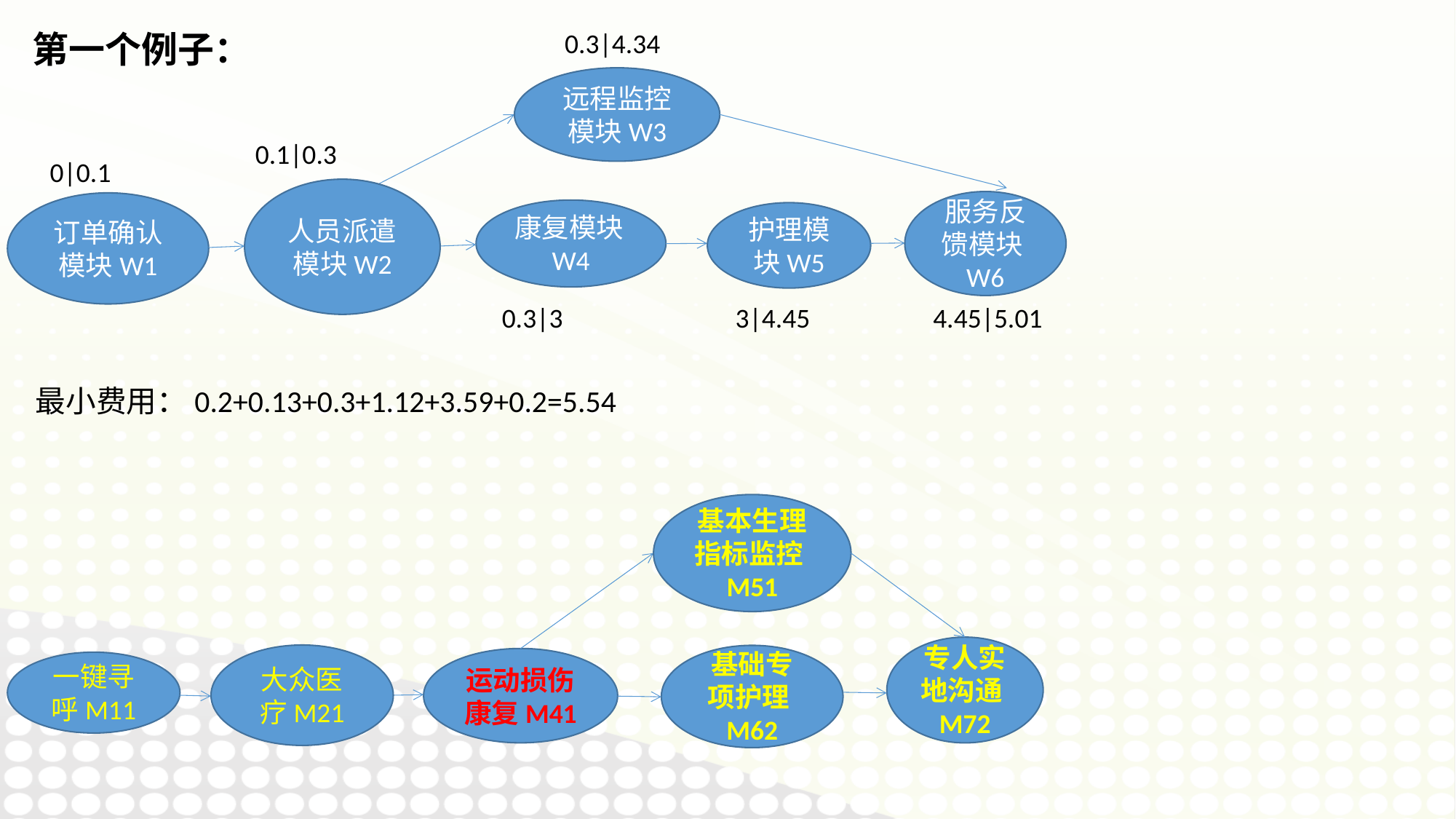

第一个例子：
0.3|4.34
远程监控模块W3
0.1|0.3
0|0.1
人员派遣模块W2
服务反馈模块W6
订单确认模块W1
康复模块W4
护理模块W5
0.3|3
3|4.45
4.45|5.01
最小费用：0.2+0.13+0.3+1.12+3.59+0.2=5.54
基本生理指标监控M51
专人实地沟通M72
大众医疗M21
基础专项护理M62
运动损伤康复M41
一键寻呼M11